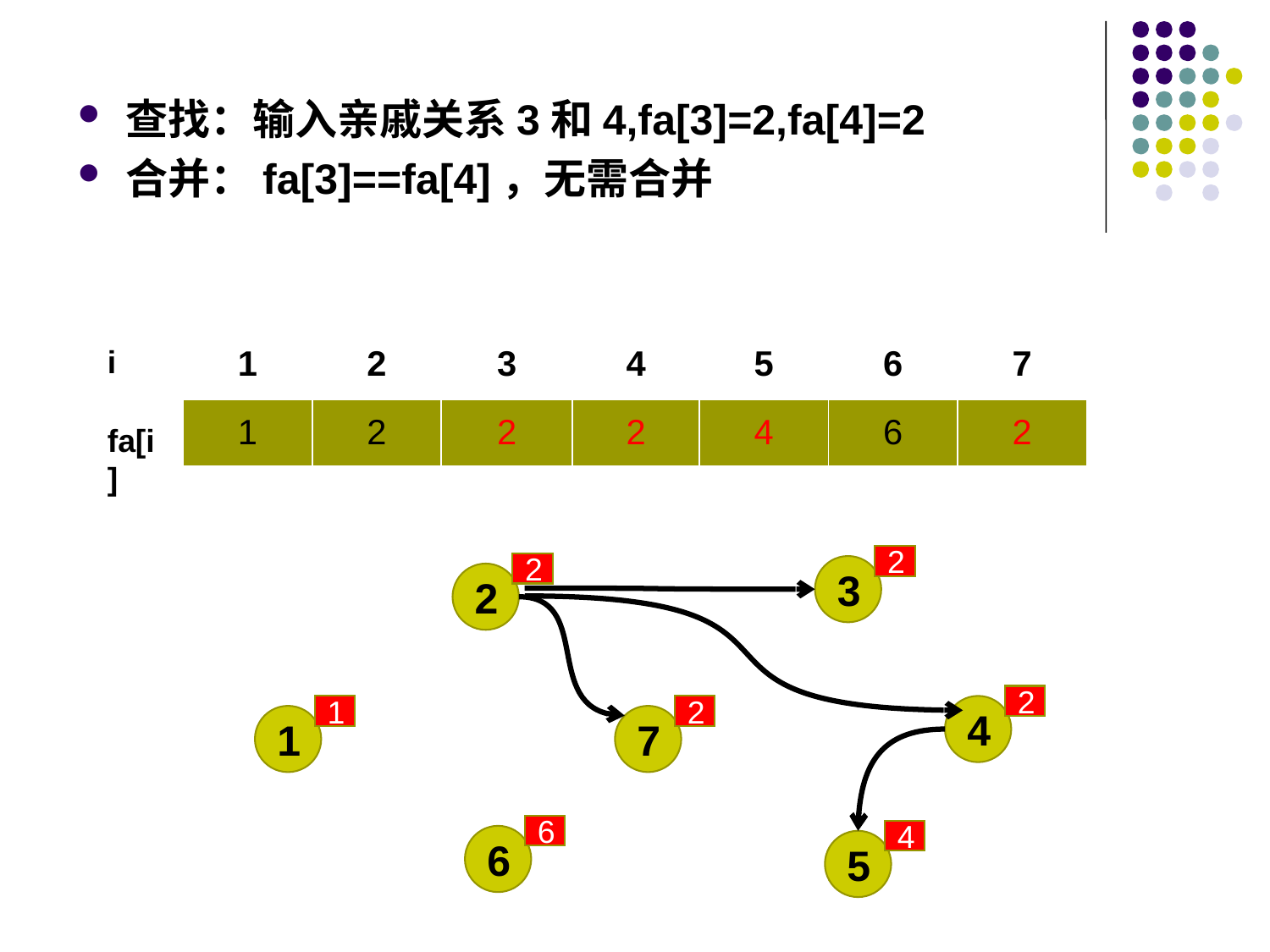

查找：输入亲戚关系3和4,fa[3]=2,fa[4]=2
合并：fa[3]==fa[4]，无需合并
| 1 | 2 | 3 | 4 | 5 | 6 | 7 |
| --- | --- | --- | --- | --- | --- | --- |
| 1 | 2 | 2 | 2 | 4 | 6 | 2 |
i
fa[i]
2
3
2
2
2
4
1
1
2
7
6
6
4
5